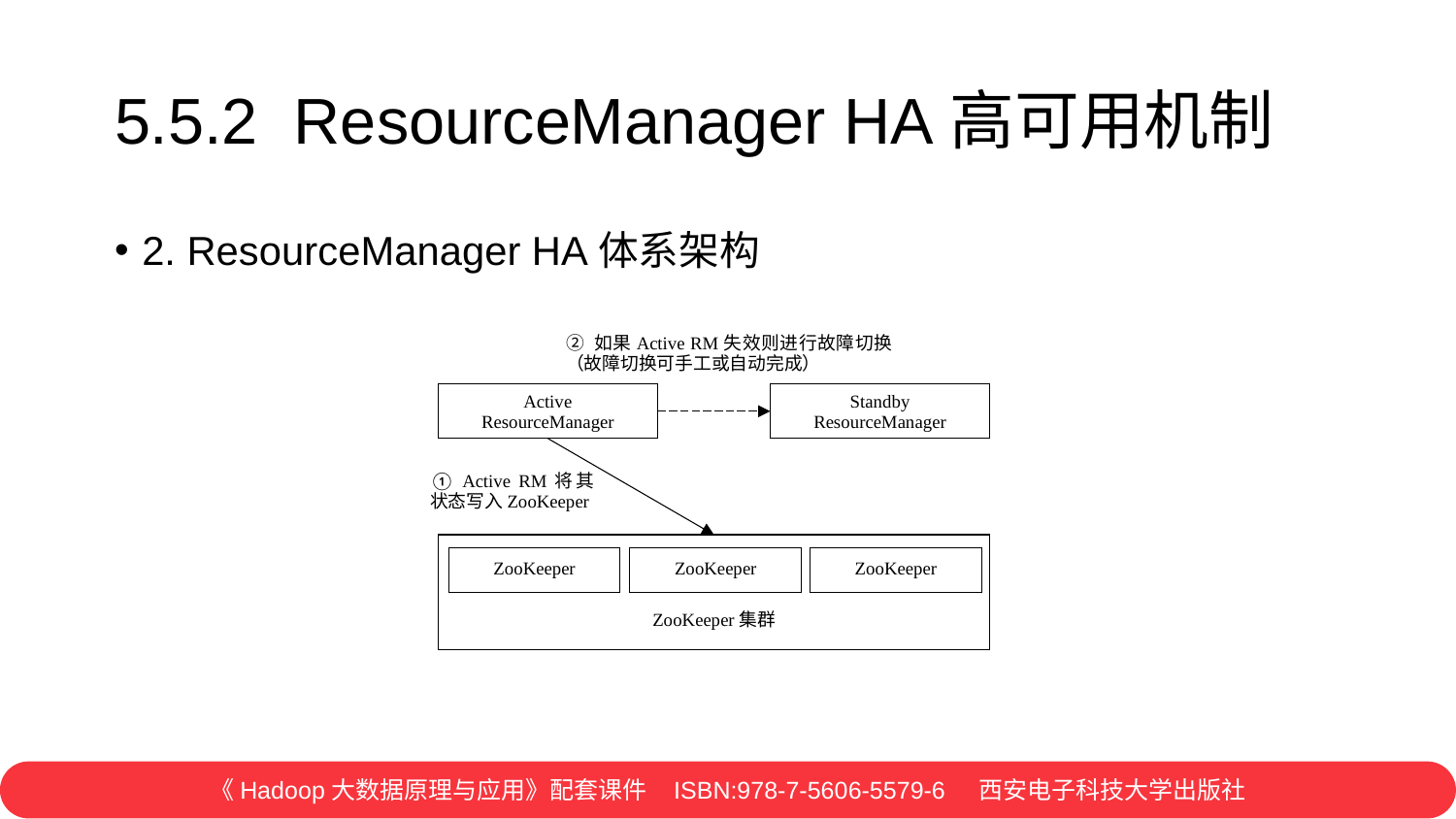

# 5.5.2  ResourceManager HA高可用机制
2. ResourceManager HA体系架构

② 如果Active RM失效则进行故障切换（故障切换可手工或自动完成）
Active
ResourceManager
Standby
ResourceManager
① Active RM将其状态写入ZooKeeper

ZooKeeper集群
ZooKeeper
ZooKeeper
ZooKeeper